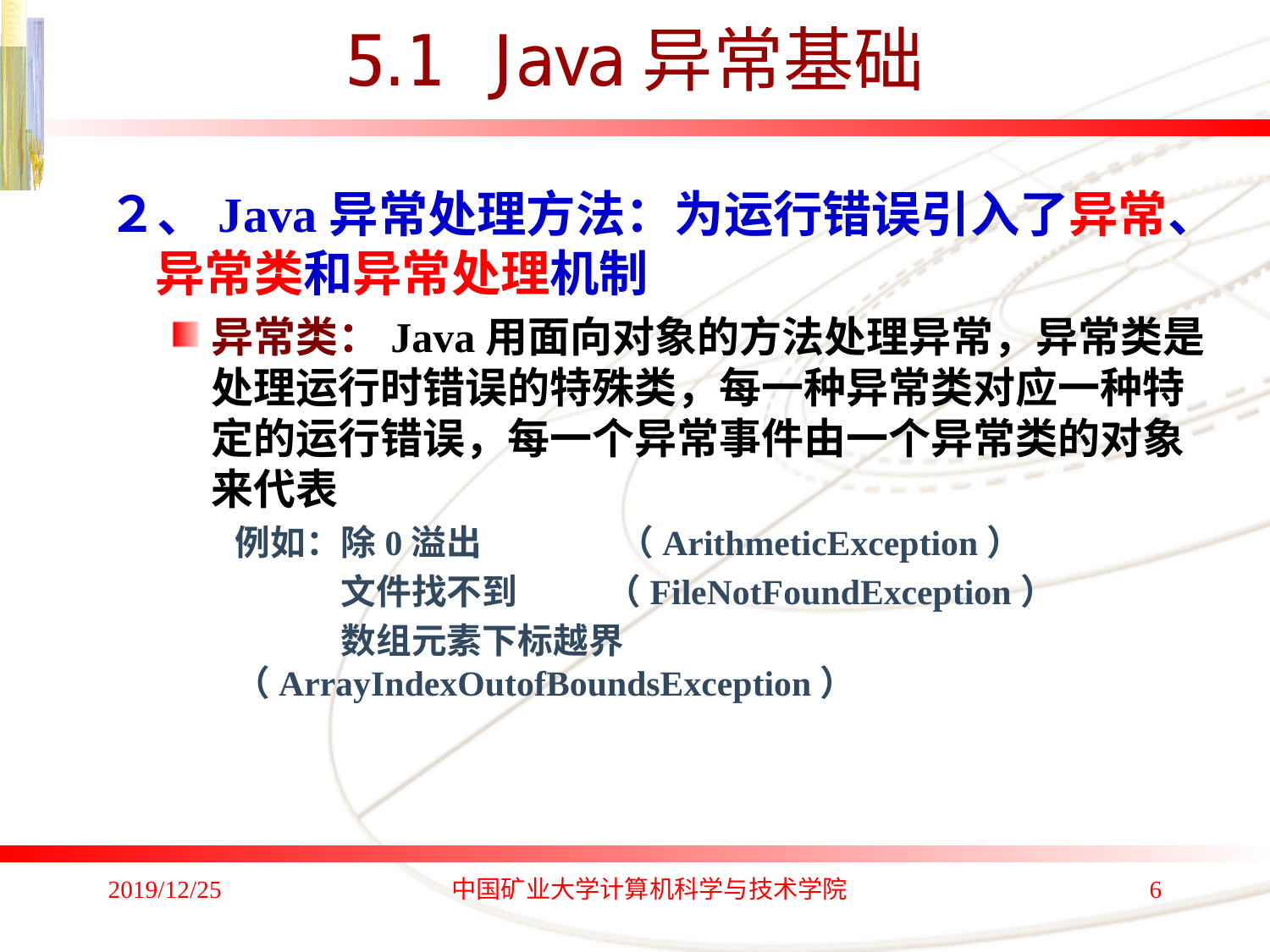

# 5.1  Java异常基础
２、Java异常处理方法：为运行错误引入了异常、异常类和异常处理机制
异常类：Java用面向对象的方法处理异常，异常类是处理运行时错误的特殊类，每一种异常类对应一种特定的运行错误，每一个异常事件由一个异常类的对象来代表
例如：除0溢出                 （ArithmeticException）
　　　文件找不到           （FileNotFoundException）
　　　数组元素下标越界（ArrayIndexOutofBoundsException）

2019/12/25
中国矿业大学计算机科学与技术学院
6